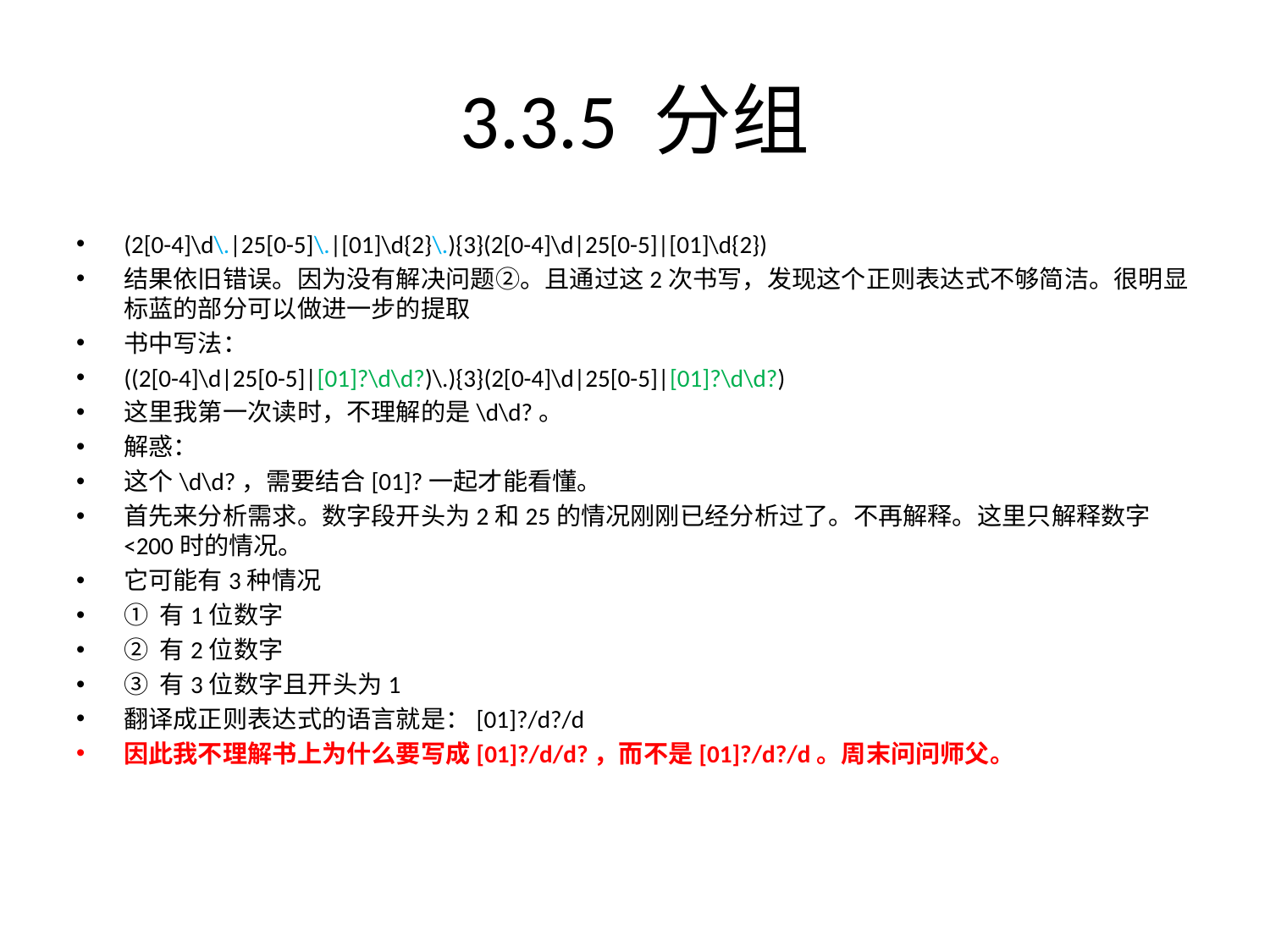

# 3.3.5 分组
(2[0-4]\d\.|25[0-5]\.|[01]\d{2}\.){3}(2[0-4]\d|25[0-5]|[01]\d{2})
结果依旧错误。因为没有解决问题②。且通过这2次书写，发现这个正则表达式不够简洁。很明显标蓝的部分可以做进一步的提取
书中写法：
((2[0-4]\d|25[0-5]|[01]?\d\d?)\.){3}(2[0-4]\d|25[0-5]|[01]?\d\d?)
这里我第一次读时，不理解的是\d\d?。
解惑：
这个\d\d?，需要结合[01]?一起才能看懂。
首先来分析需求。数字段开头为2和25的情况刚刚已经分析过了。不再解释。这里只解释数字<200时的情况。
它可能有3种情况
① 有1位数字
② 有2位数字
③ 有3位数字且开头为1
翻译成正则表达式的语言就是：[01]?/d?/d
因此我不理解书上为什么要写成[01]?/d/d?，而不是[01]?/d?/d。周末问问师父。